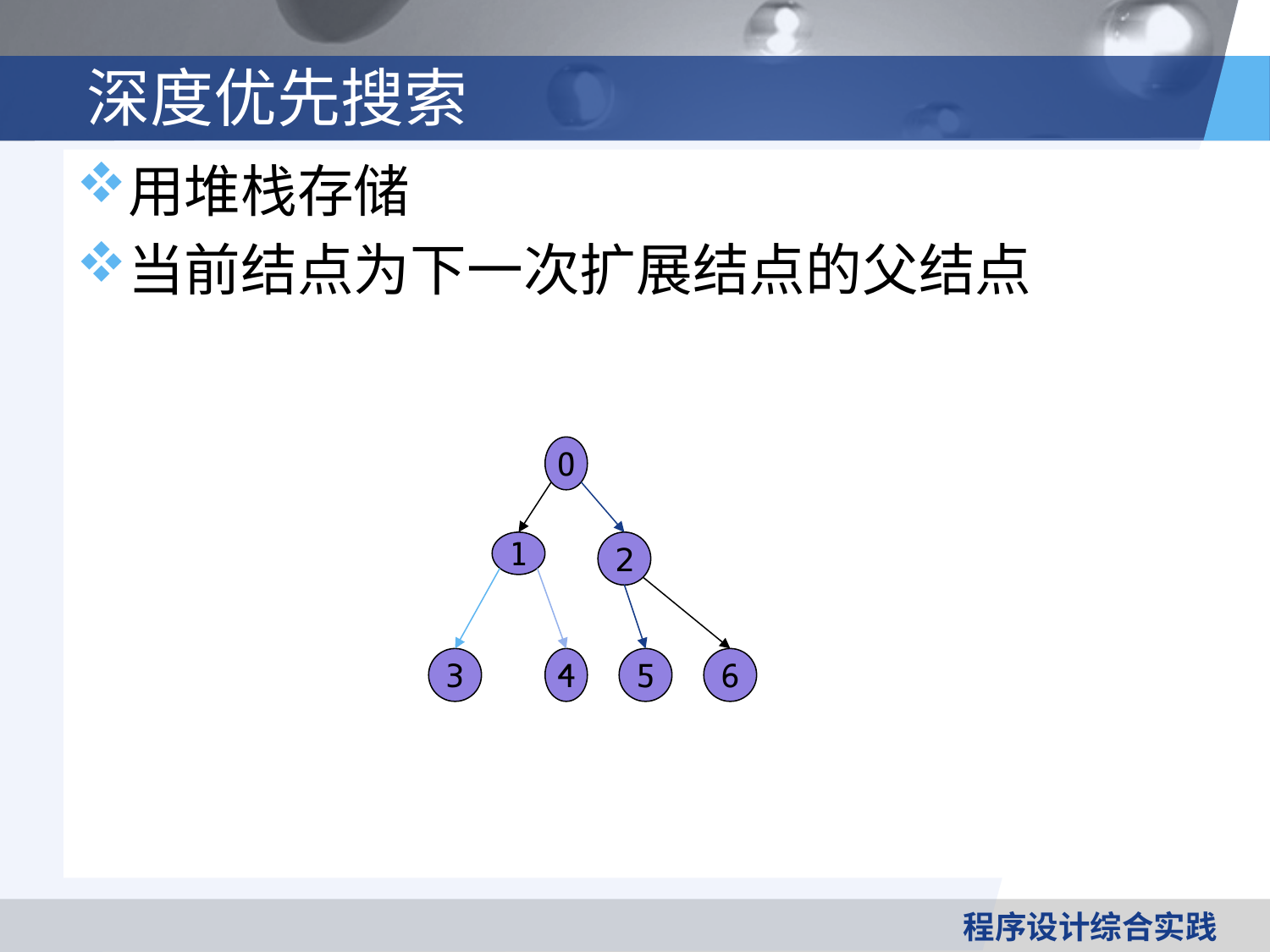

# 深度优先搜索
用堆栈存储
当前结点为下一次扩展结点的父结点
0
1
2
3
4
5
6